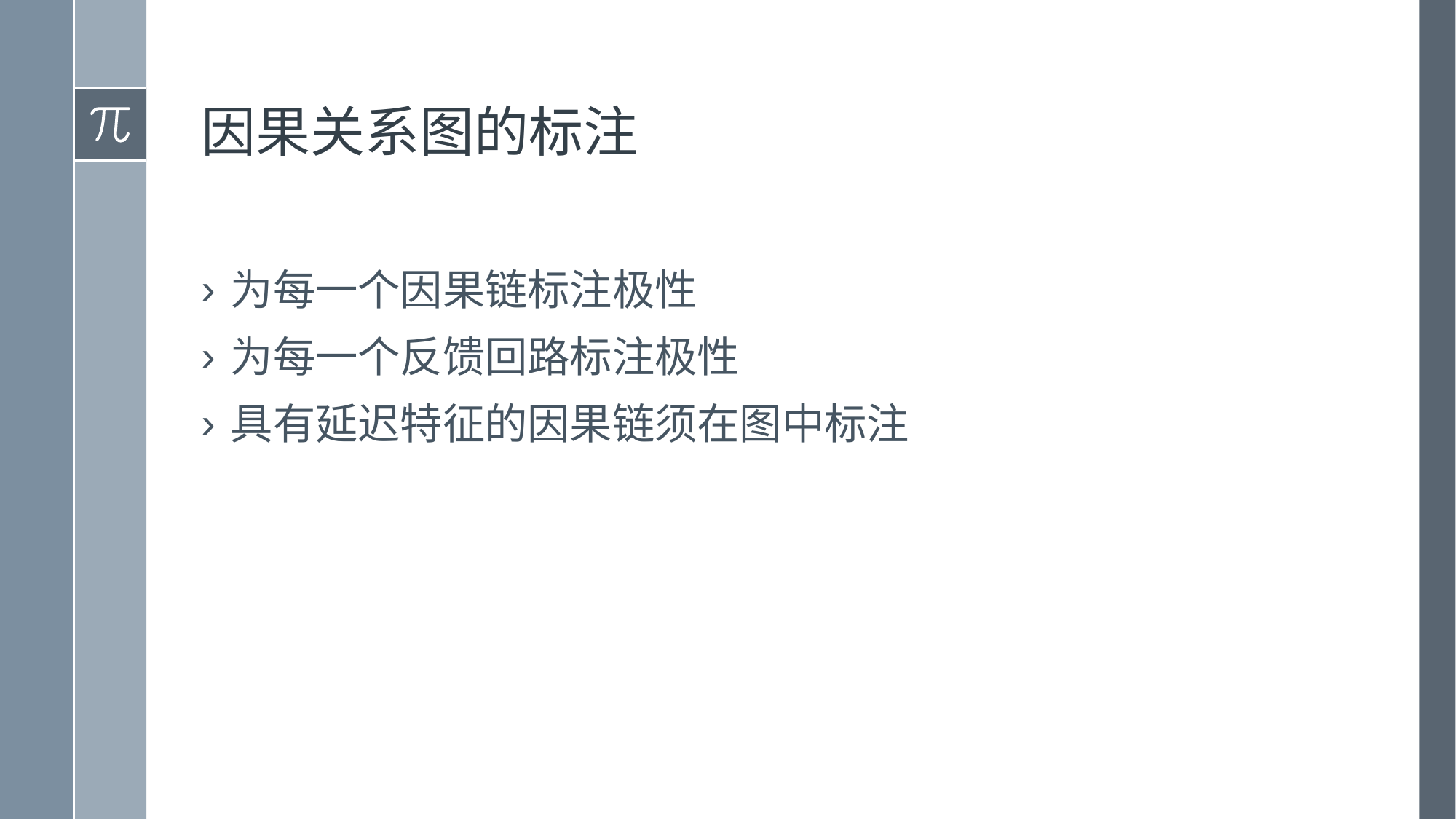

# 因果关系图的标注

为每一个因果链标注极性
为每一个反馈回路标注极性
具有延迟特征的因果链须在图中标注